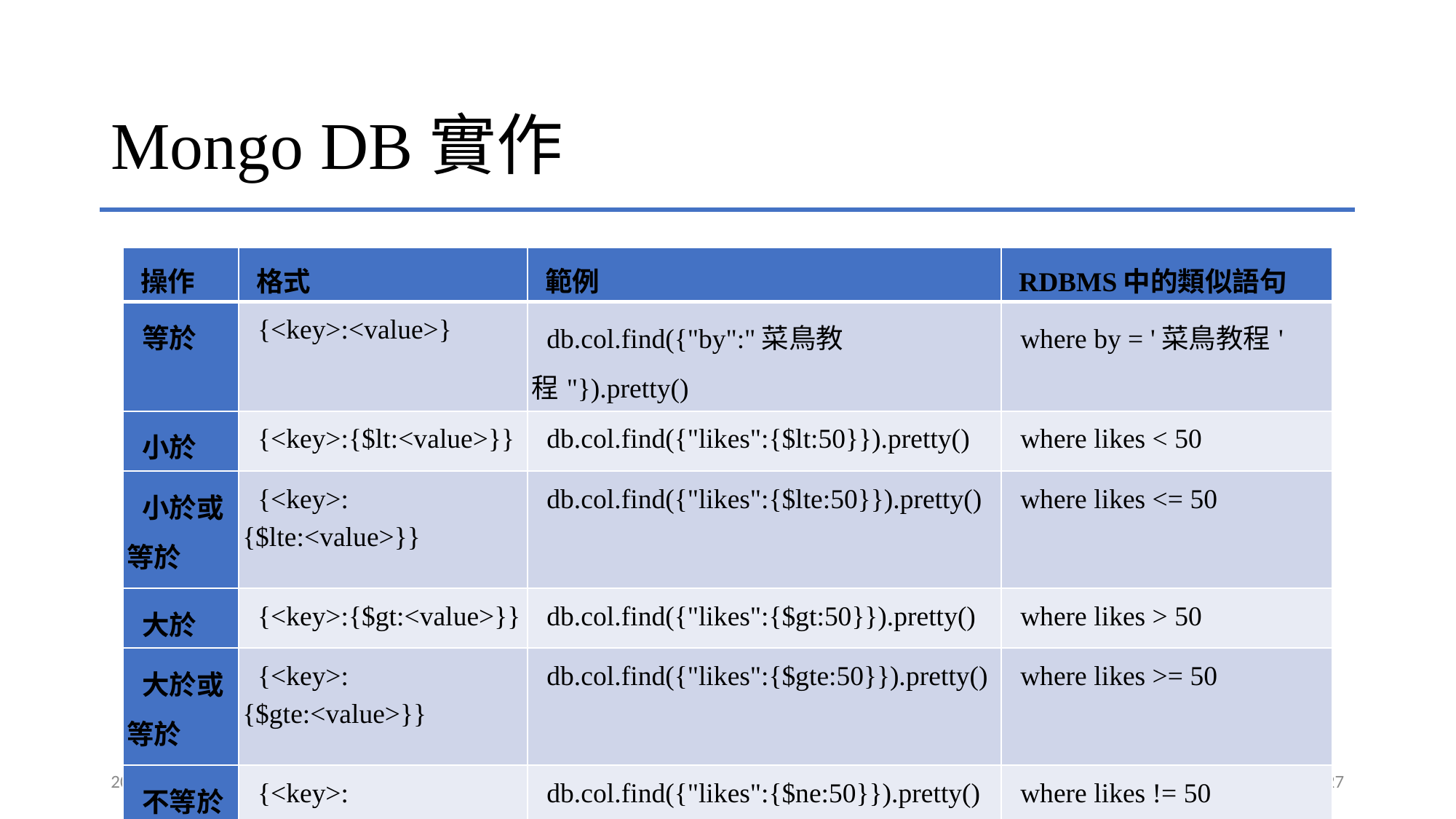

# Mongo DB實作

| 操作 | 格式 | 範例 | RDBMS中的類似語句 |
| --- | --- | --- | --- |
| 等於 | {<key>:<value>} | db.col.find({"by":"菜鳥教程"}).pretty() | where by = '菜鳥教程' |
| 小於 | {<key>:{$lt:<value>}} | db.col.find({"likes":{$lt:50}}).pretty() | where likes < 50 |
| 小於或等於 | {<key>:{$lte:<value>}} | db.col.find({"likes":{$lte:50}}).pretty() | where likes <= 50 |
| 大於 | {<key>:{$gt:<value>}} | db.col.find({"likes":{$gt:50}}).pretty() | where likes > 50 |
| 大於或等於 | {<key>:{$gte:<value>}} | db.col.find({"likes":{$gte:50}}).pretty() | where likes >= 50 |
| 不等於 | {<key>:{$ne:<value>}} | db.col.find({"likes":{$ne:50}}).pretty() | where likes != 50 |
2021/6/9
27